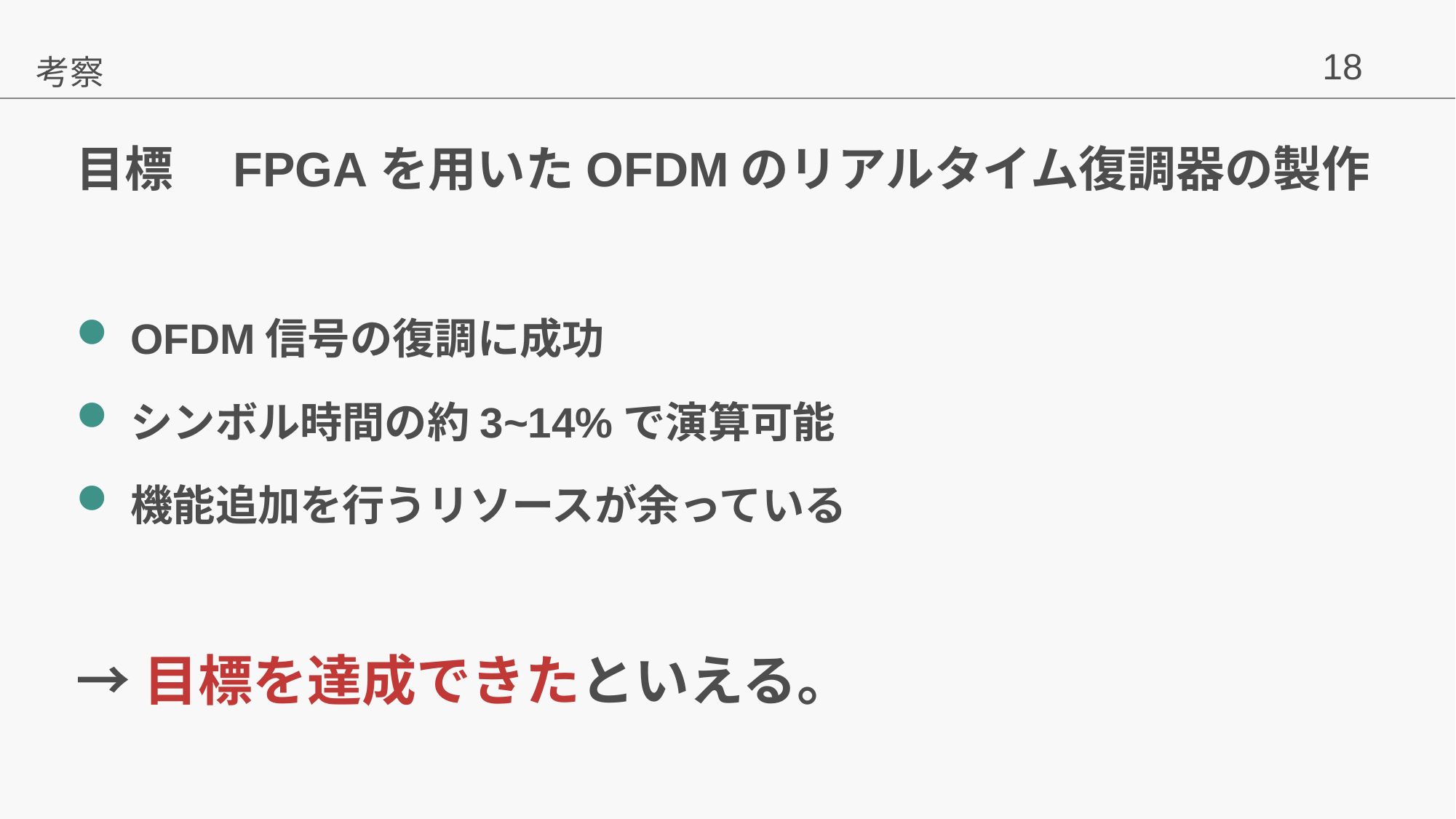

考察
目標　FPGAを用いたOFDMのリアルタイム復調器の製作

OFDM信号の復調に成功
シンボル時間の約3~14%で演算可能
機能追加を行うリソースが余っている

→目標を達成できたといえる。